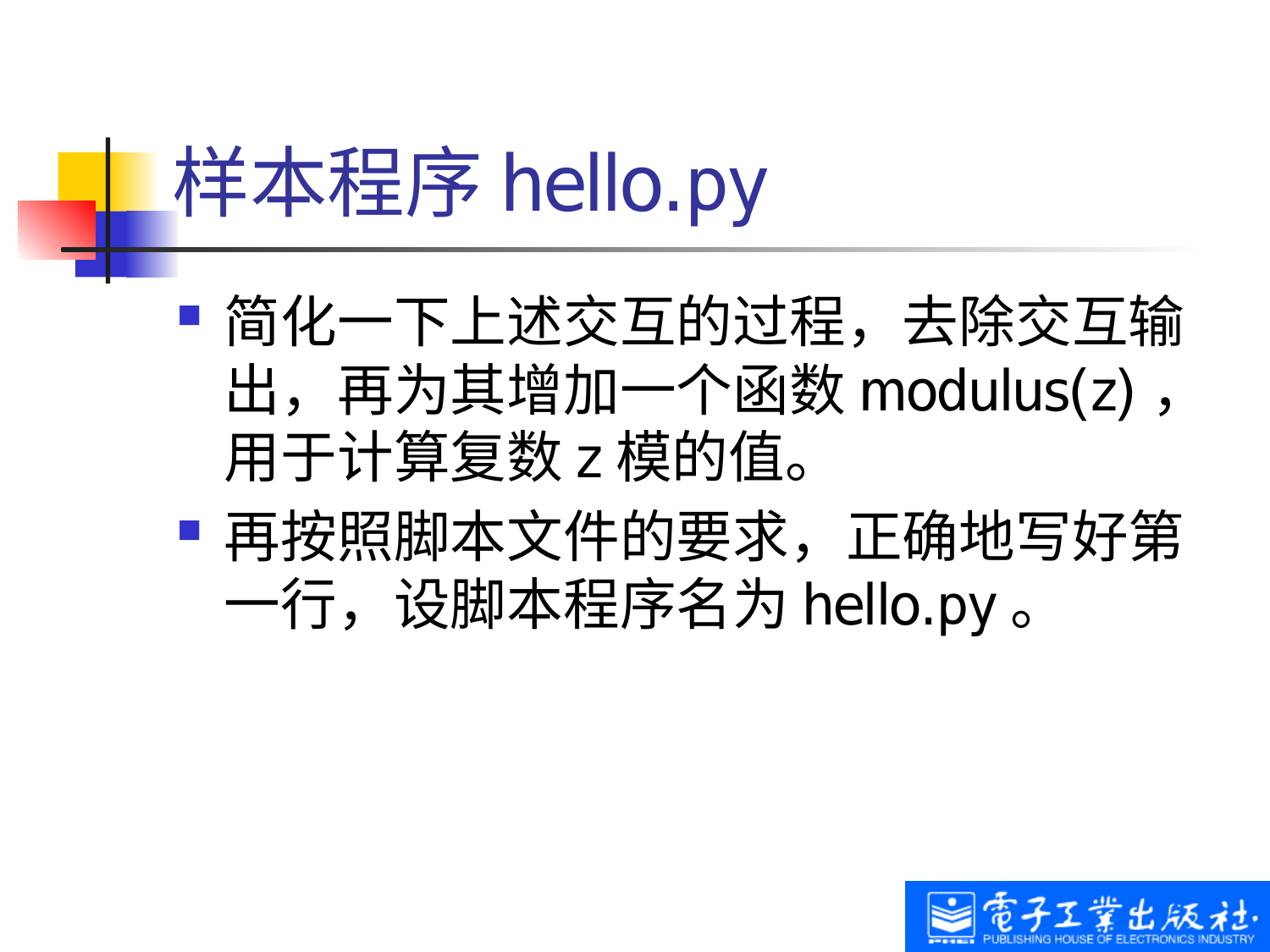

# 样本程序hello.py
简化一下上述交互的过程，去除交互输出，再为其增加一个函数modulus(z)，用于计算复数z模的值。
再按照脚本文件的要求，正确地写好第一行，设脚本程序名为hello.py。